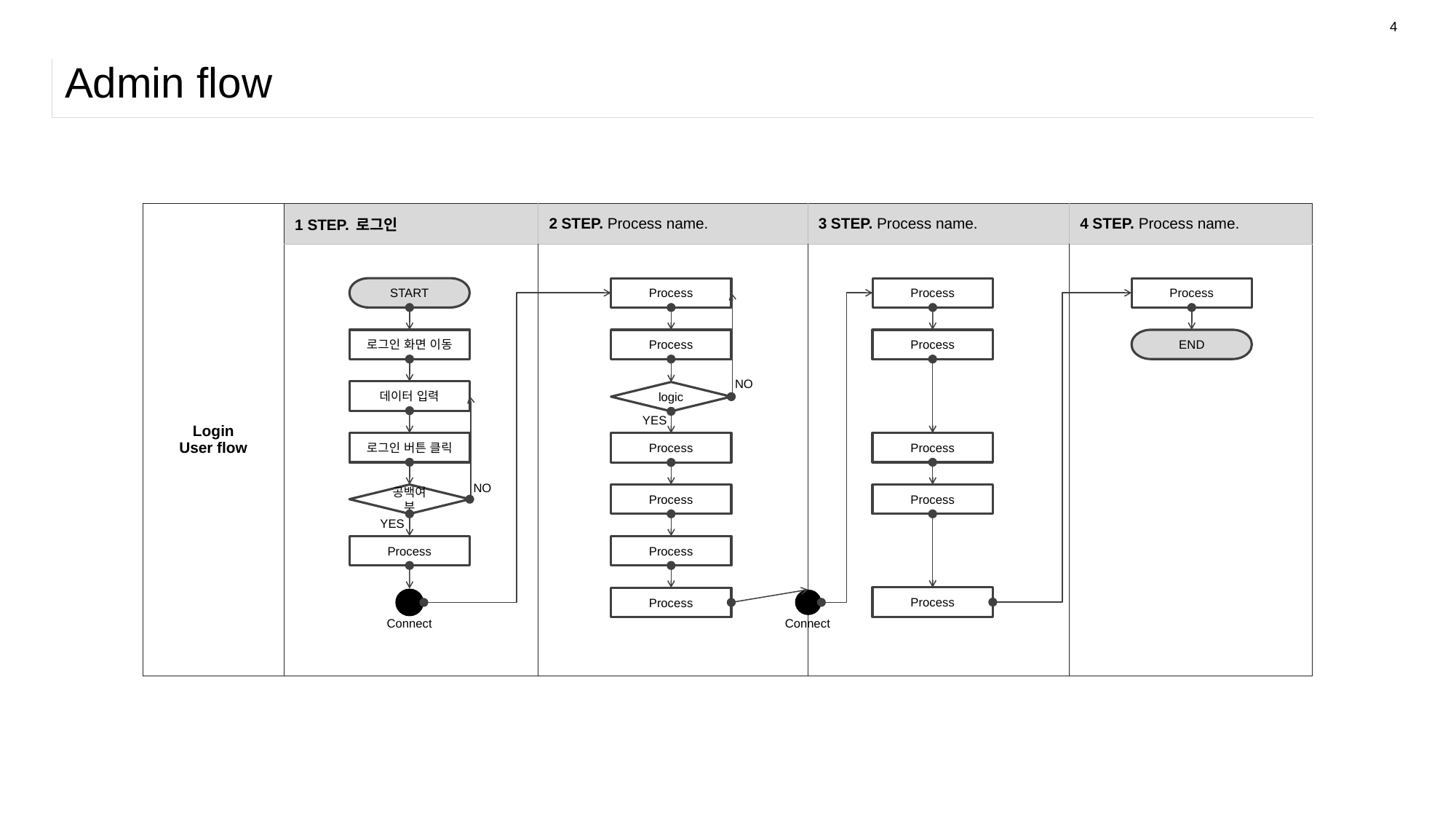

4
# Admin flow
| Login User flow | 1 STEP. 로그인 | 2 STEP. Process name. | 3 STEP. Process name. | 4 STEP. Process name. |
| --- | --- | --- | --- | --- |
|  |  |  |  |  |
START
Process
Process
Process
로그인 화면 이동
Process
Process
END
NO
데이터 입력
logic
YES
로그인 버튼 클릭
Process
Process
NO
공백여부
Process
Process
YES
Process
Process
Process
Process

Connect
Connect